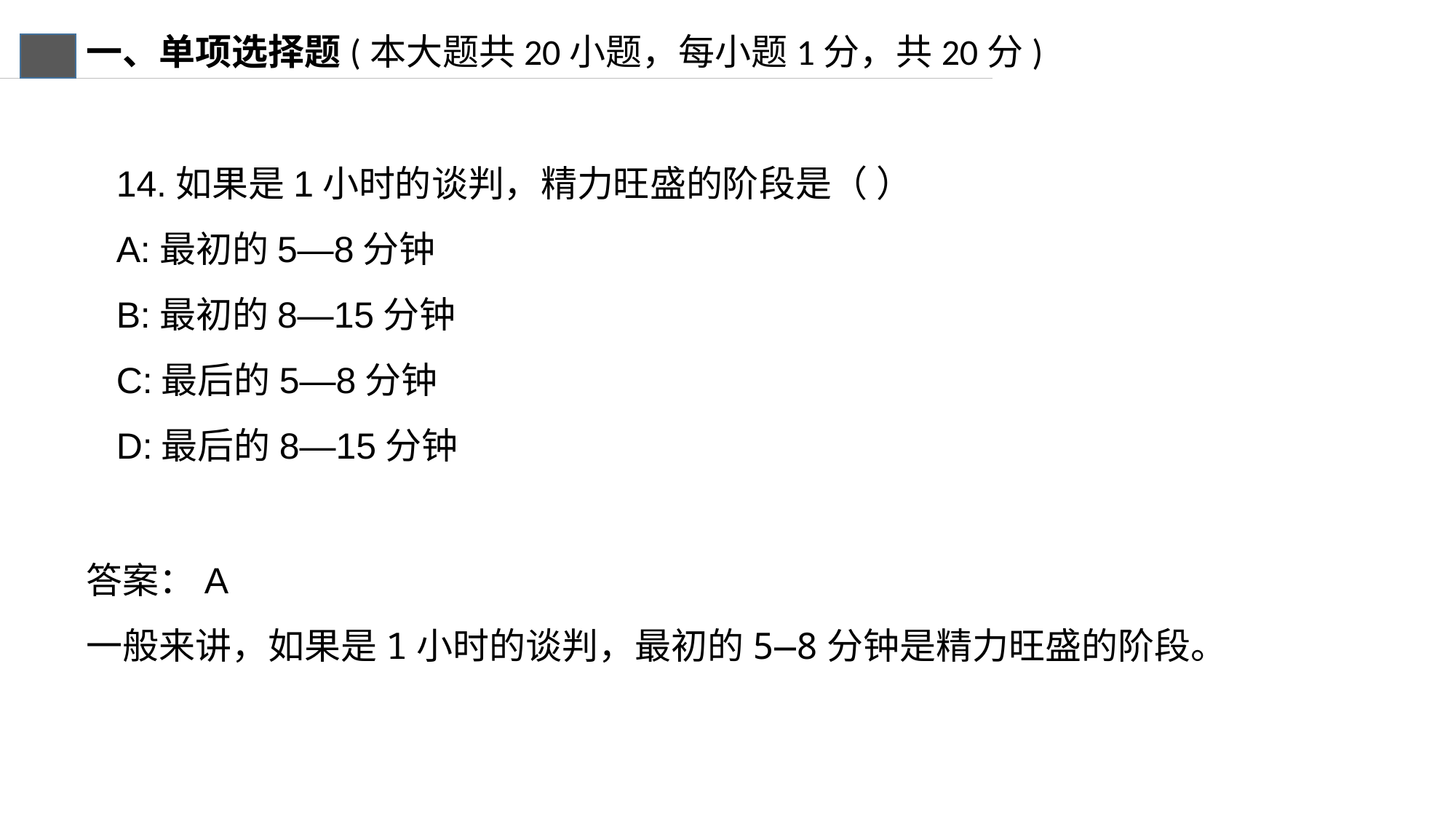

一、单项选择题(本大题共20小题，每小题1分，共20分)

14.如果是1小时的谈判，精力旺盛的阶段是（ ）
A:最初的5—8分钟
B:最初的8—15分钟
C:最后的5—8分钟
D:最后的8—15分钟
答案：A
一般来讲，如果是1小时的谈判，最初的5—8分钟是精力旺盛的阶段。